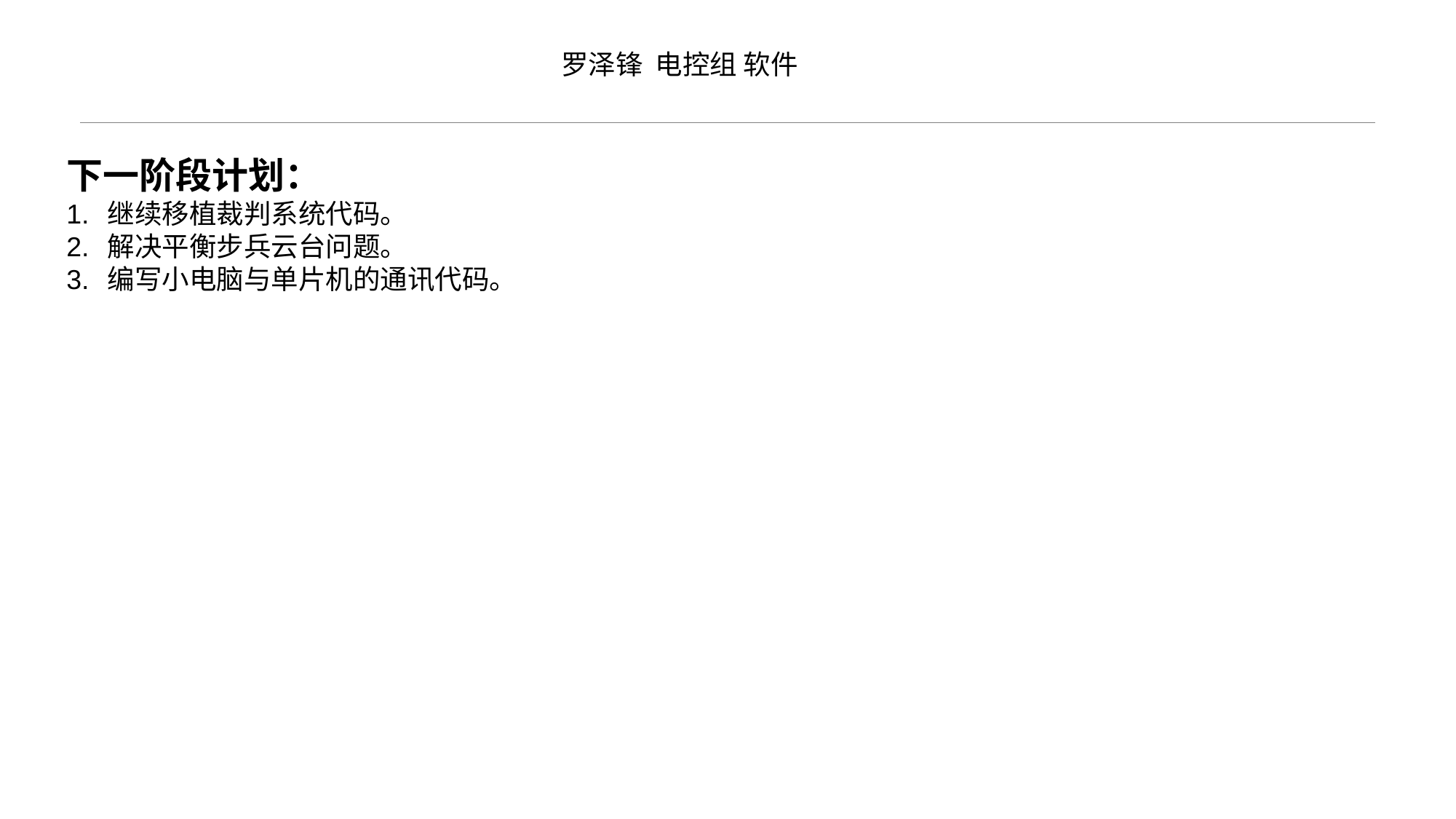

罗泽锋  电控组 软件
下一阶段计划：
继续移植裁判系统代码。
解决平衡步兵云台问题。
编写小电脑与单片机的通讯代码。